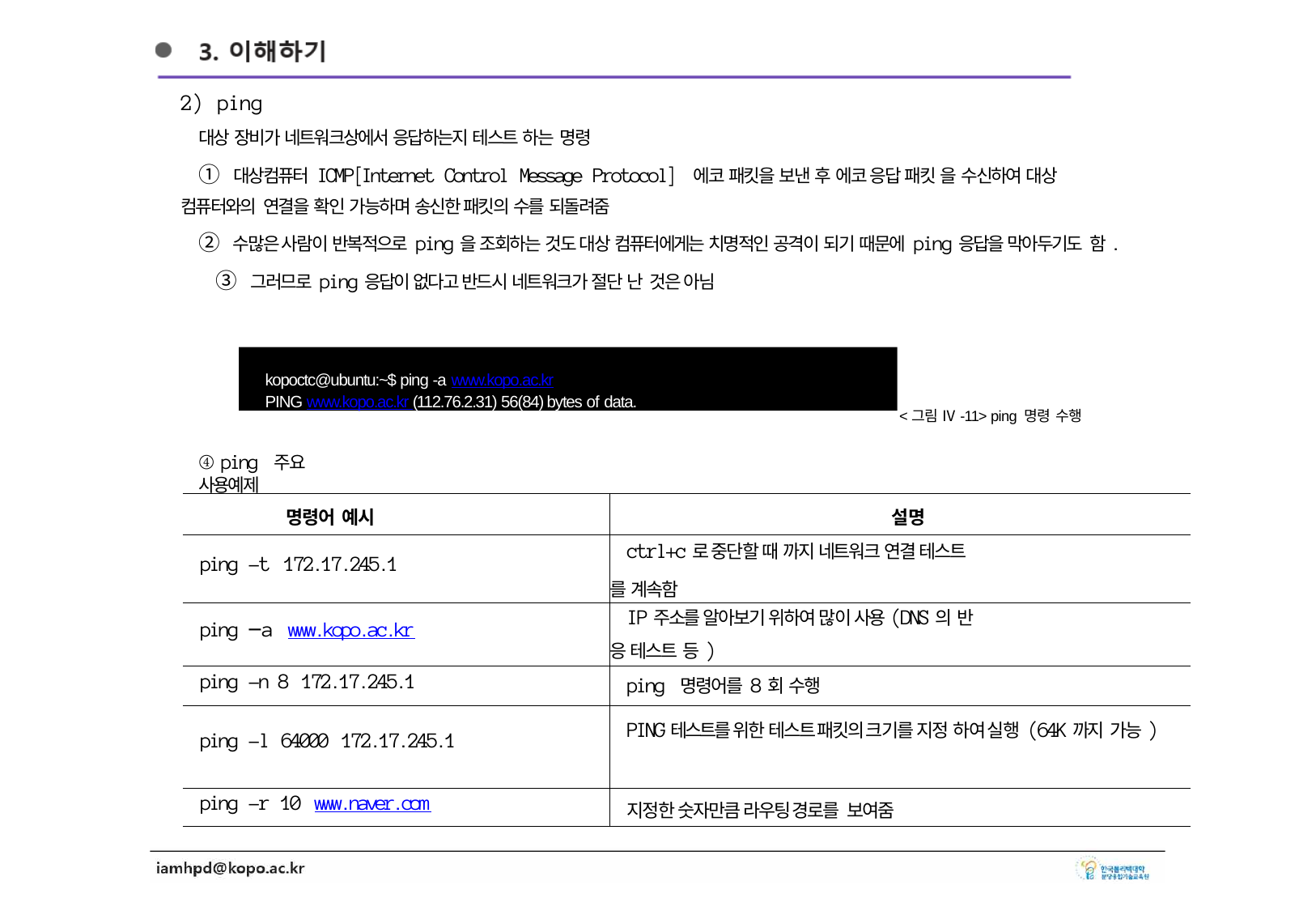

2) ping
대상 장비가 네트워크상에서 응답하는지 테스트 하는 명령
① 대상컴퓨터 ICMP[Internet Control Message Protocol] 에코 패킷을 보낸 후 에코 응답 패킷 을 수신하여 대상 컴퓨터와의  연결을 확인 가능하며 송신한 패킷의 수를 되돌려줌
② 수많은 사람이 반복적으로 ping을 조회하는 것도 대상 컴퓨터에게는 치명적인 공격이 되기 때문에 ping응답을 막아두기도  함.
③ 그러므로 ping응답이 없다고 반드시 네트워크가 절단 난 것은 아님

kopoctc@ubuntu:~$ ping -a www.kopo.ac.kr
PING www.kopo.ac.kr (112.76.2.31) 56(84) bytes of data.
<그림 Ⅳ-11> ping 명령 수행
④ ping 주요 사용예제
| 명령어 예시 | 설명 |
| --- | --- |
| ping -t 172.17.245.1 | ctrl+c로 중단할 때 까지 네트워크 연결 테스트 를 계속함 |
| ping –a www.kopo.ac.kr | IP주소를 알아보기 위하여 많이 사용(DNS의 반 응 테스트 등) |
| ping -n 8 172.17.245.1 | ping 명령어를 8회 수행 |
| ping -l 64000 172.17.245.1 | PING테스트를 위한 테스트 패킷의 크기를 지정 하여 실행 (64K까지 가능) |
| ping -r 10 www.naver.com | 지정한 숫자만큼 라우팅 경로를 보여줌 |